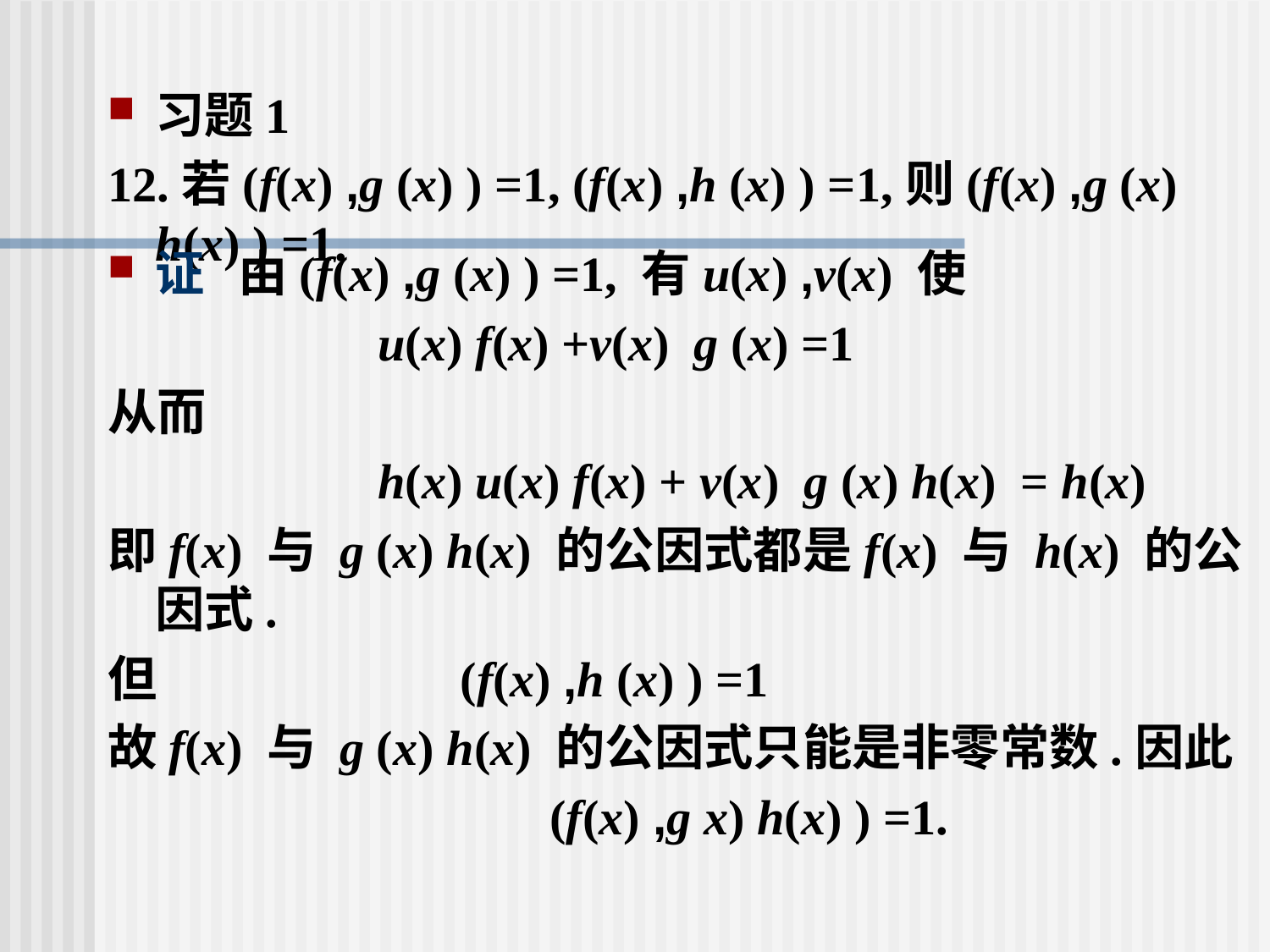

习题1
12.若(f(x) ,g (x) ) =1, (f(x) ,h (x) ) =1,则(f(x) ,g (x) h(x) ) =1.
证   由(f(x) ,g (x) ) =1, 有u(x) ,v(x) 使
                      u(x) f(x) +v(x)  g (x) =1
从而
                      h(x) u(x) f(x) + v(x)  g (x) h(x)  = h(x)
即f(x) 与 g (x) h(x) 的公因式都是f(x) 与 h(x) 的公因式.
但                          (f(x) ,h (x) ) =1
故f(x) 与 g (x) h(x) 的公因式只能是非零常数.因此
                                    (f(x) ,g x) h(x) ) =1.